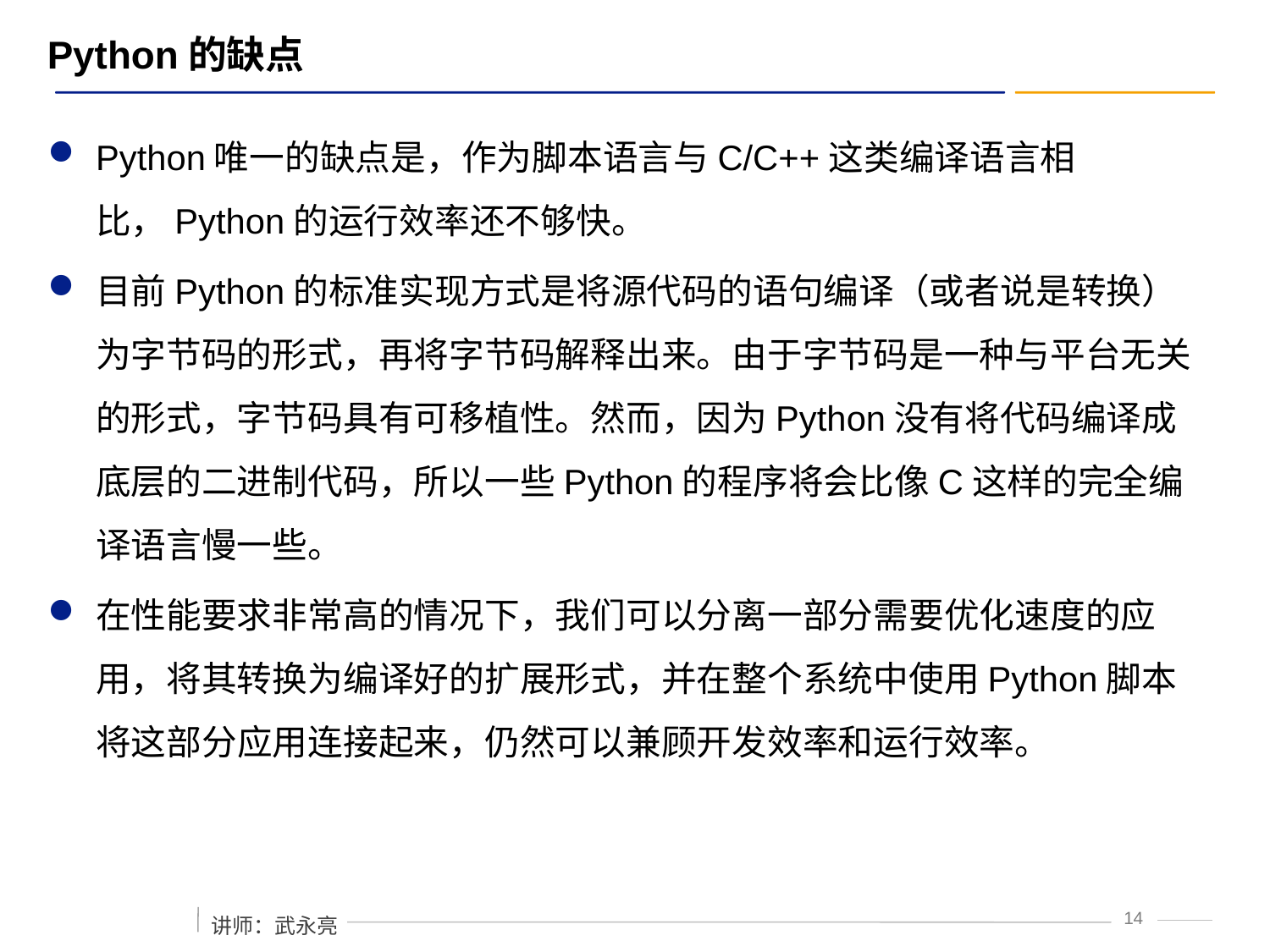

# Python的缺点
Python唯一的缺点是，作为脚本语言与C/C++这类编译语言相比，Python的运行效率还不够快。
目前Python的标准实现方式是将源代码的语句编译（或者说是转换）为字节码的形式，再将字节码解释出来。由于字节码是一种与平台无关的形式，字节码具有可移植性。然而，因为Python没有将代码编译成底层的二进制代码，所以一些Python的程序将会比像C这样的完全编译语言慢一些。
在性能要求非常高的情况下，我们可以分离一部分需要优化速度的应用，将其转换为编译好的扩展形式，并在整个系统中使用Python脚本将这部分应用连接起来，仍然可以兼顾开发效率和运行效率。